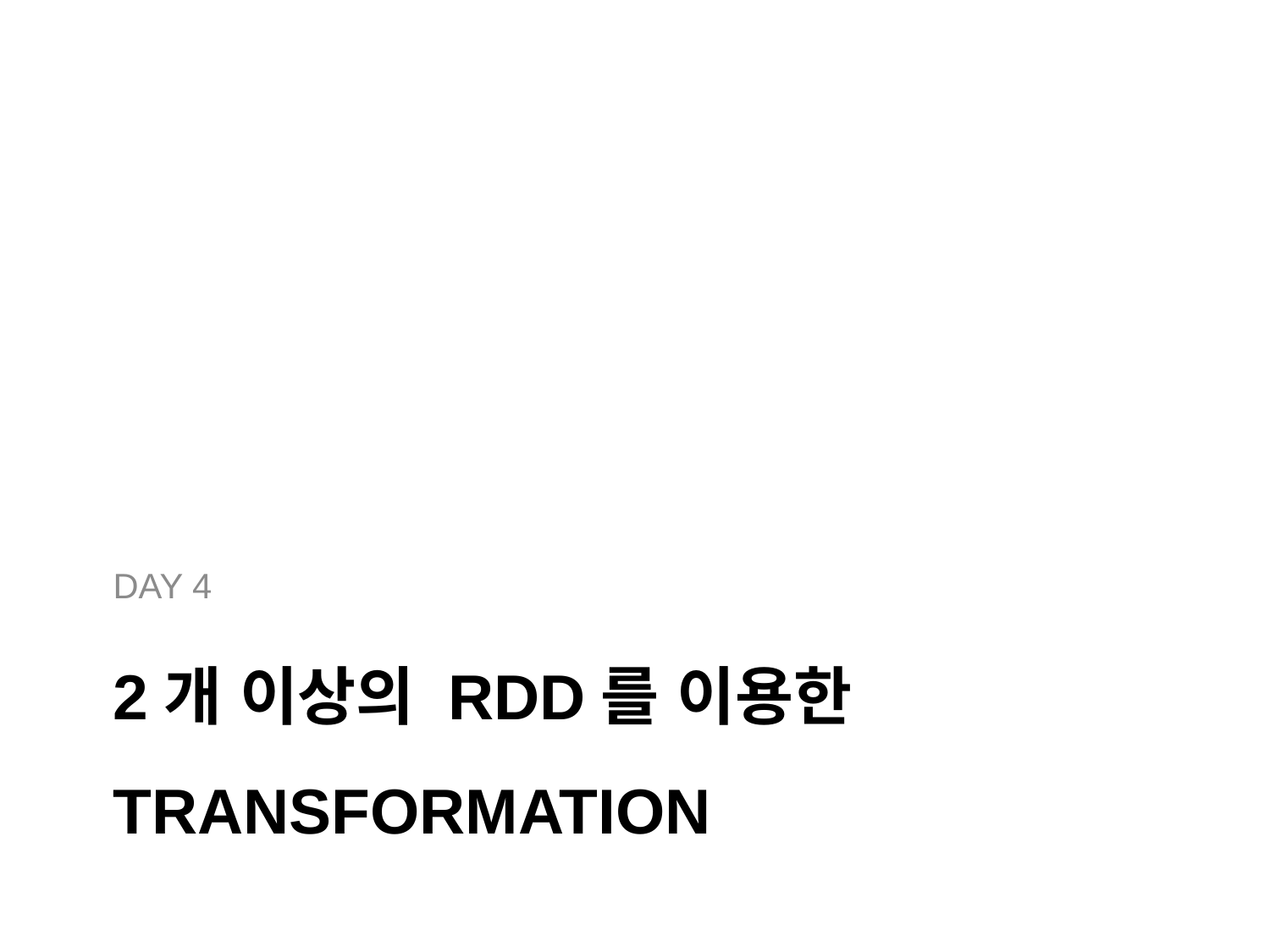

DAY 4
# 2개 이상의 RDD를 이용한 transformation